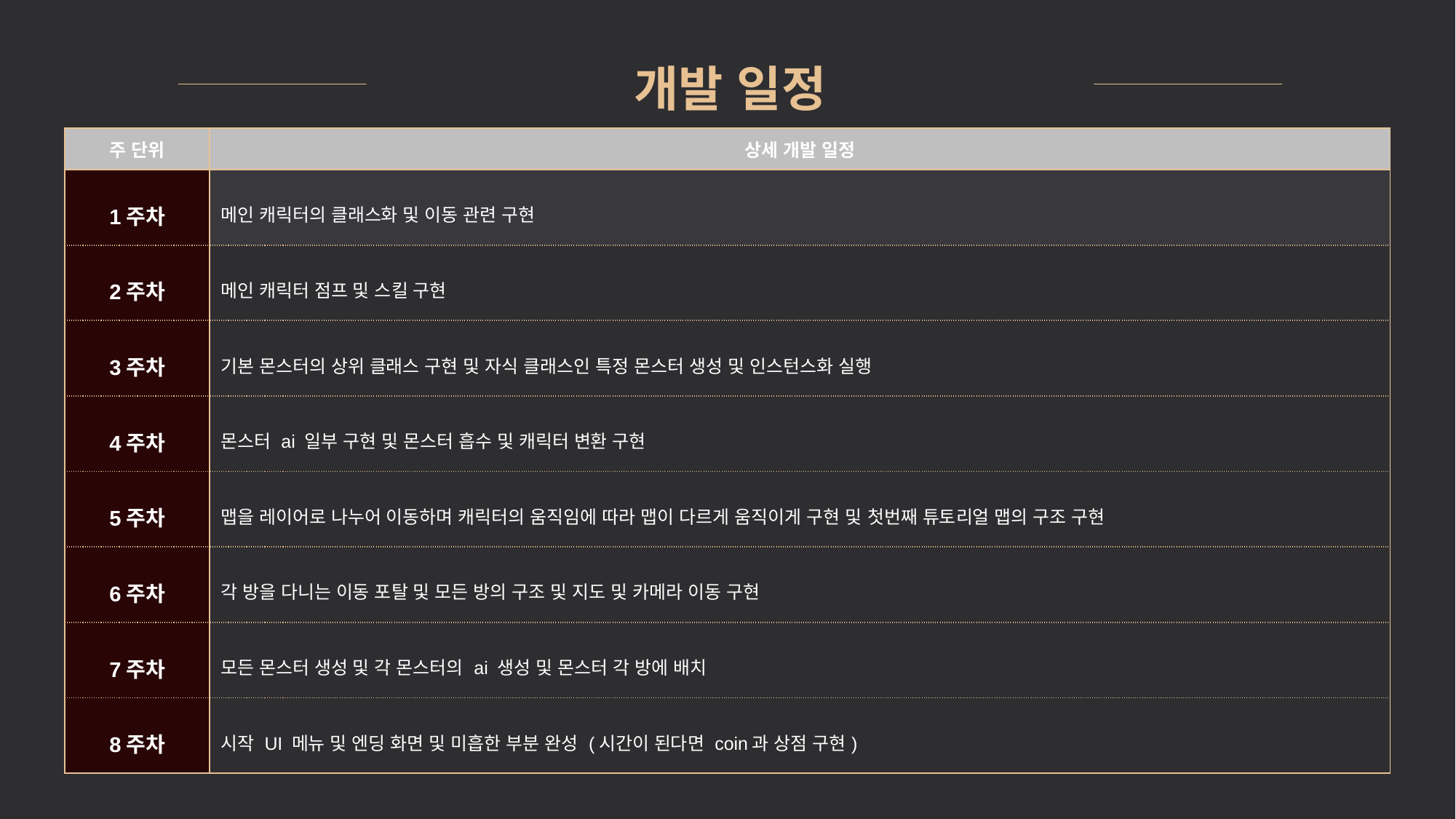

개발 일정
| 주 단위 | 상세 개발 일정 |
| --- | --- |
| 1주차 | 메인 캐릭터의 클래스화 및 이동 관련 구현 |
| 2주차 | 메인 캐릭터 점프 및 스킬 구현 |
| 3주차 | 기본 몬스터의 상위 클래스 구현 및 자식 클래스인 특정 몬스터 생성 및 인스턴스화 실행 |
| 4주차 | 몬스터 ai 일부 구현 및 몬스터 흡수 및 캐릭터 변환 구현 |
| 5주차 | 맵을 레이어로 나누어 이동하며 캐릭터의 움직임에 따라 맵이 다르게 움직이게 구현 및 첫번째 튜토리얼 맵의 구조 구현 |
| 6주차 | 각 방을 다니는 이동 포탈 및 모든 방의 구조 및 지도 및 카메라 이동 구현 |
| 7주차 | 모든 몬스터 생성 및 각 몬스터의 ai 생성 및 몬스터 각 방에 배치 |
| 8주차 | 시작 UI 메뉴 및 엔딩 화면 및 미흡한 부분 완성 (시간이 된다면 coin과 상점 구현) |